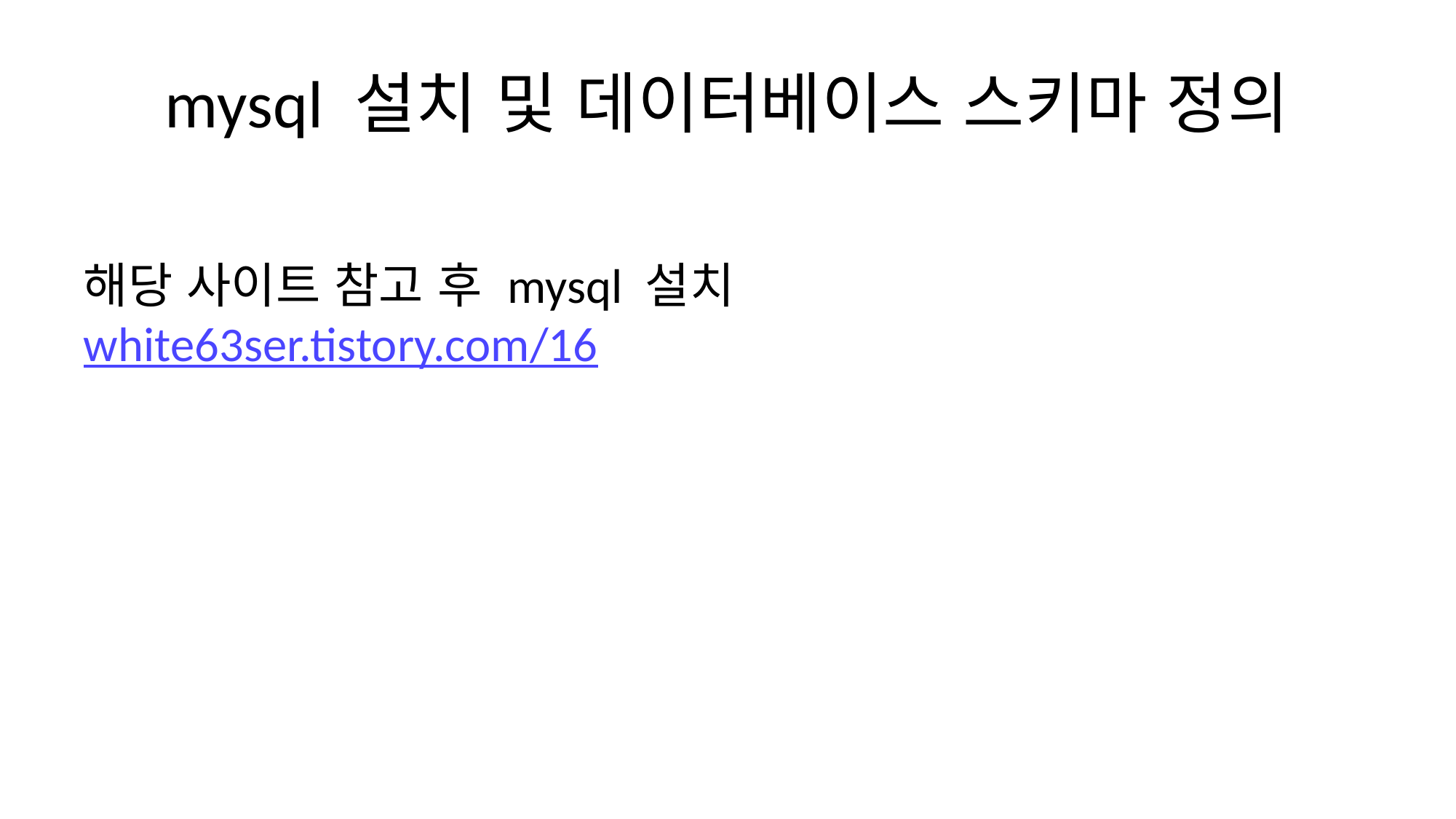

# mysql 설치 및 데이터베이스 스키마 정의
해당 사이트 참고 후 mysql 설치
white63ser.tistory.com/16